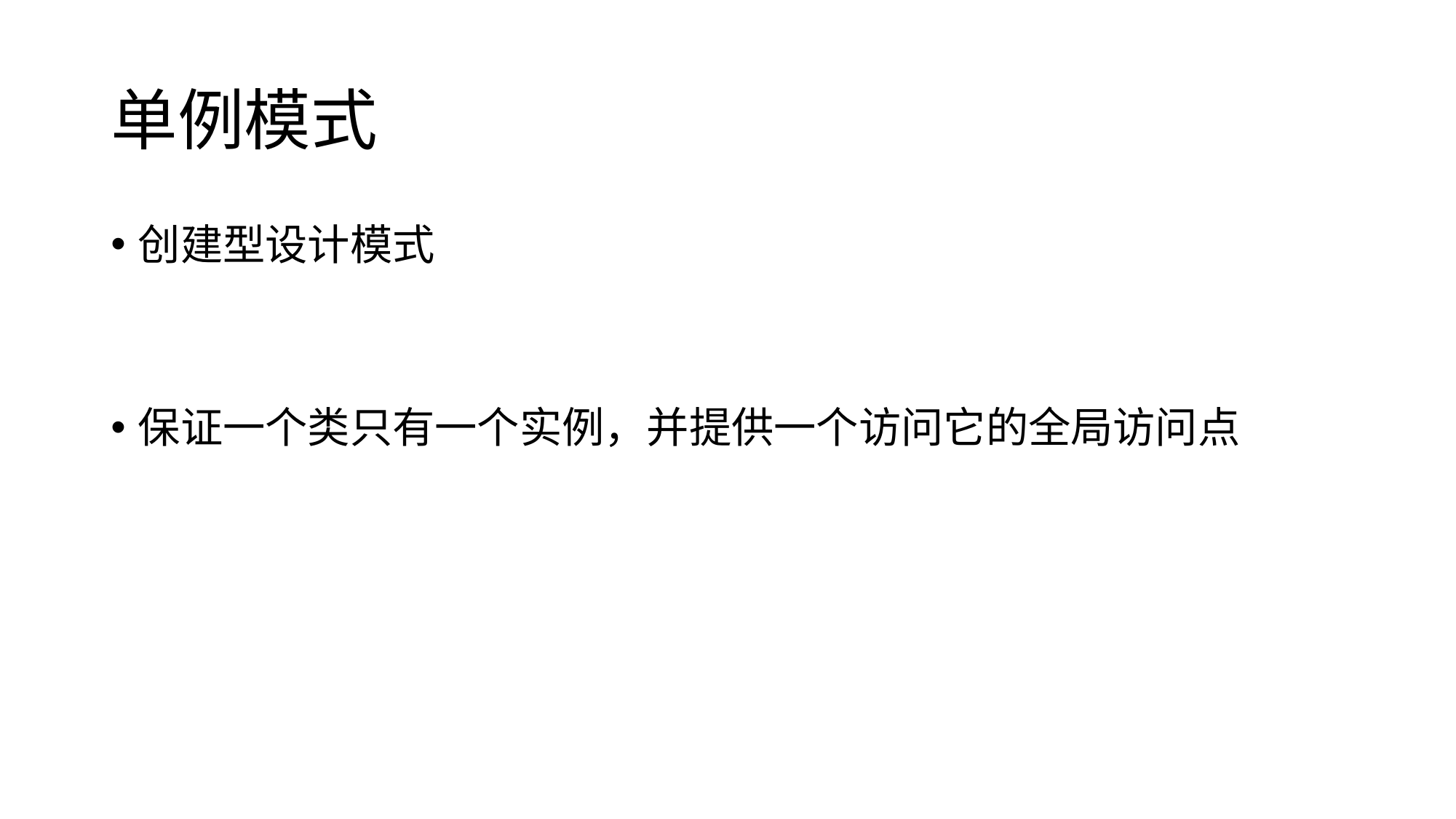

# 单例模式
创建型设计模式

保证一个类只有一个实例，并提供一个访问它的全局访问点